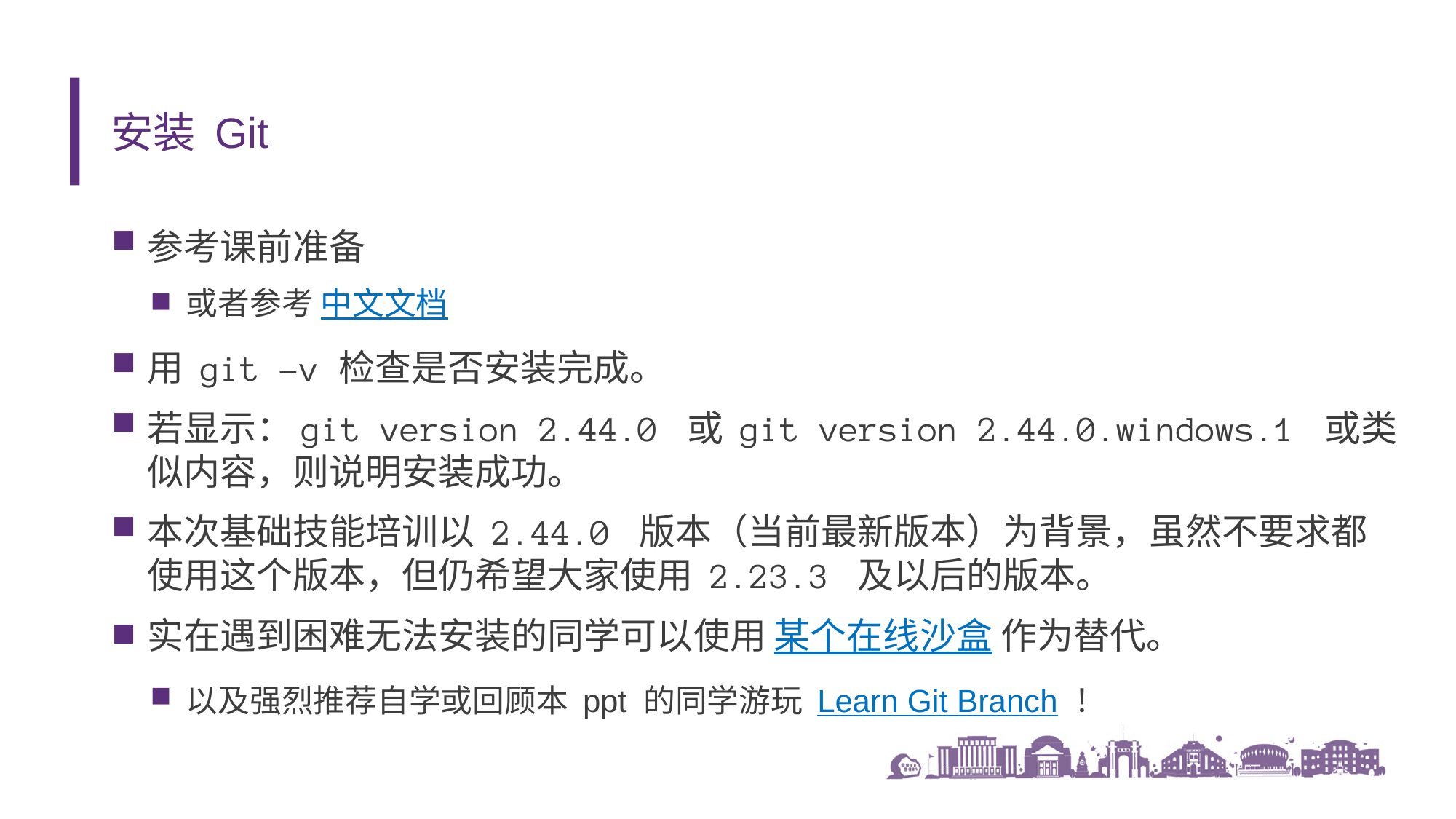

# 安装 Git
参考课前准备
或者参考 中文文档
用 git –v 检查是否安装完成。
若显示：git version 2.44.0 或 git version 2.44.0.windows.1 或类似内容，则说明安装成功。
本次基础技能培训以 2.44.0 版本（当前最新版本）为背景，虽然不要求都使用这个版本，但仍希望大家使用 2.23.3 及以后的版本。
实在遇到困难无法安装的同学可以使用 某个在线沙盒 作为替代。
以及强烈推荐自学或回顾本 ppt 的同学游玩 Learn Git Branch ！